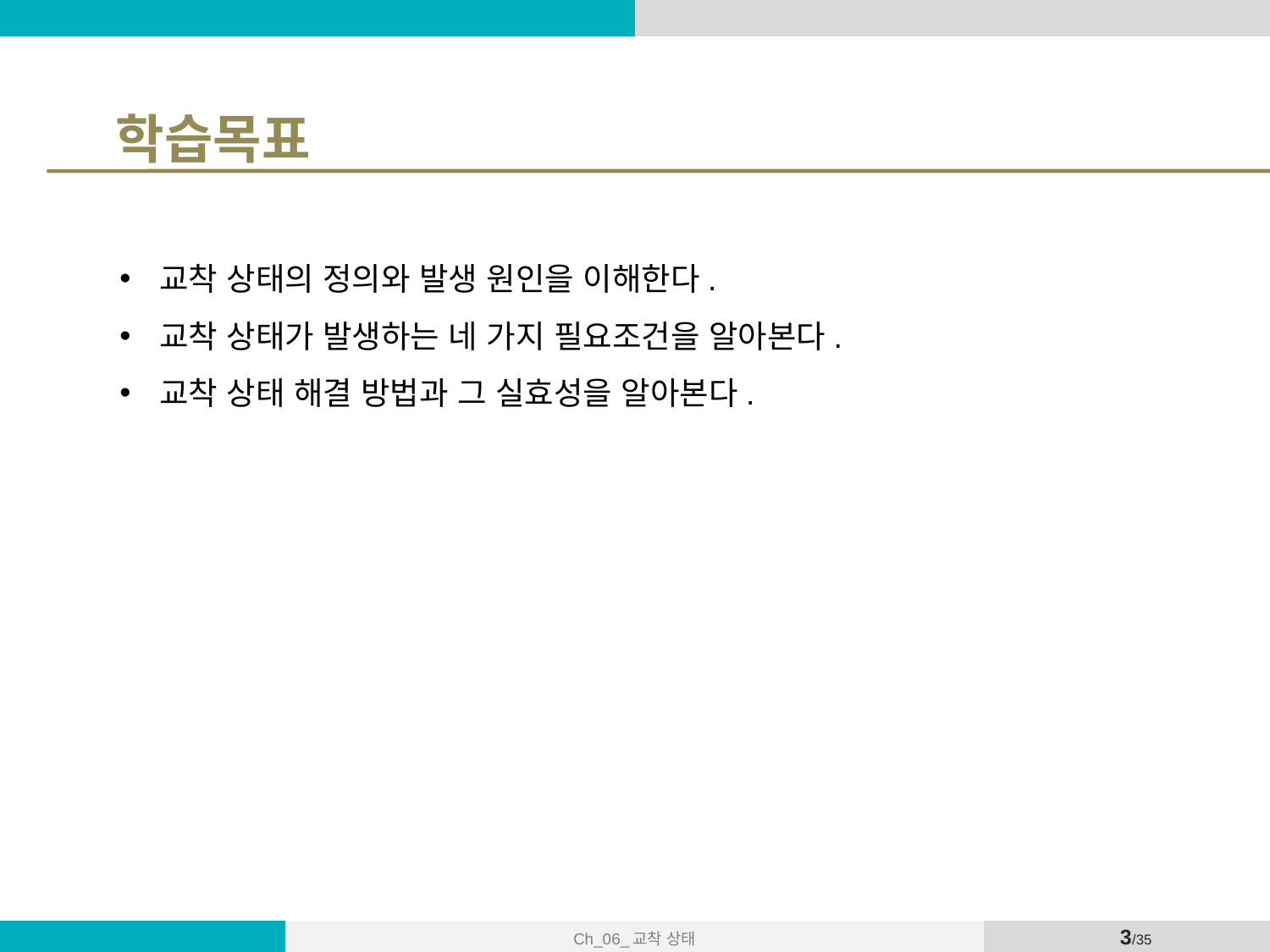

학습목표

교착 상태의 정의와 발생 원인을 이해한다.
교착 상태가 발생하는 네 가지 필요조건을 알아본다.
교착 상태 해결 방법과 그 실효성을 알아본다.